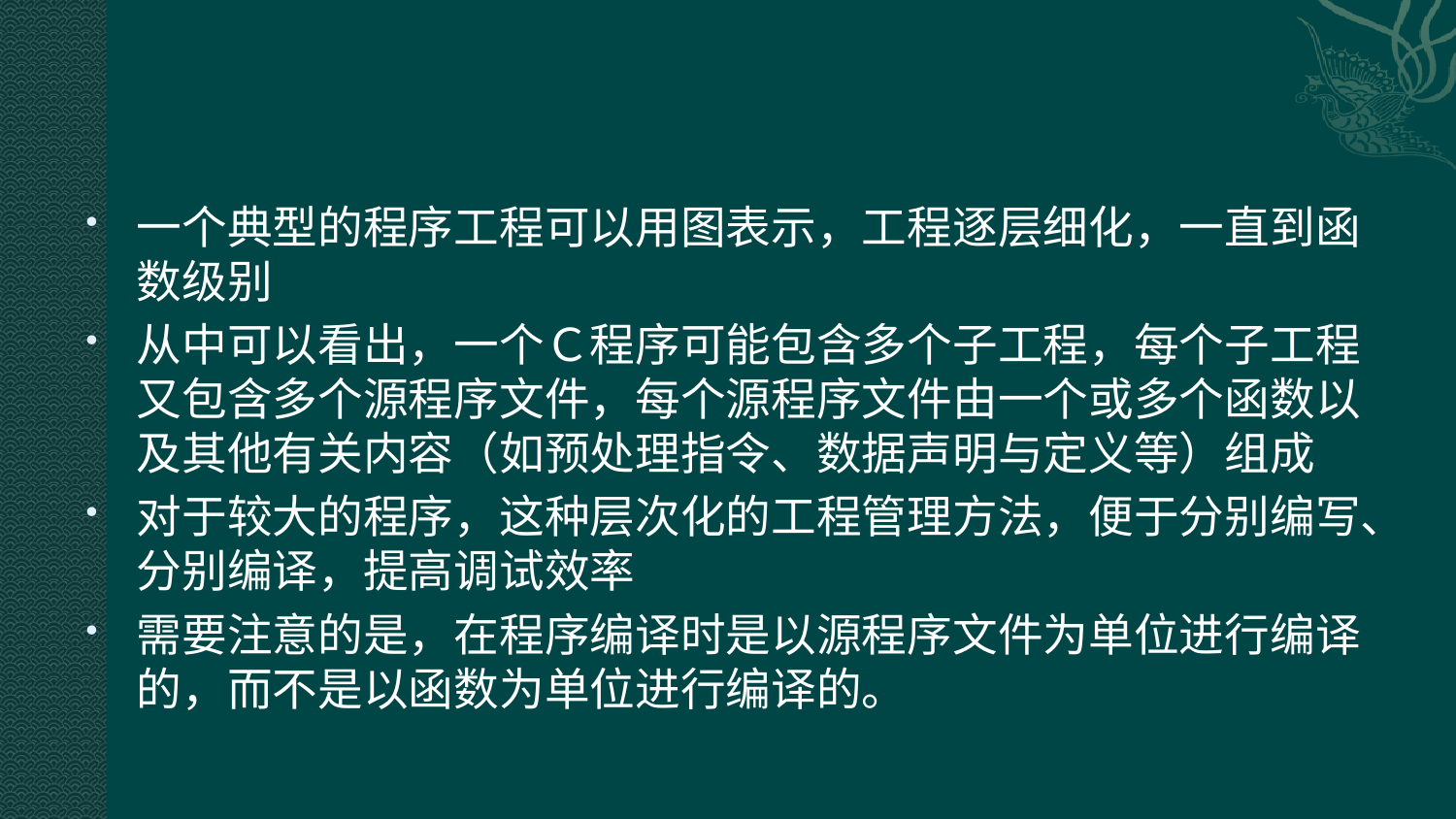

#
一个典型的程序工程可以用图表示，工程逐层细化，一直到函数级别
从中可以看出，一个Ｃ程序可能包含多个子工程，每个子工程又包含多个源程序文件，每个源程序文件由一个或多个函数以及其他有关内容（如预处理指令、数据声明与定义等）组成
对于较大的程序，这种层次化的工程管理方法，便于分别编写、分别编译，提高调试效率
需要注意的是，在程序编译时是以源程序文件为单位进行编译的，而不是以函数为单位进行编译的。